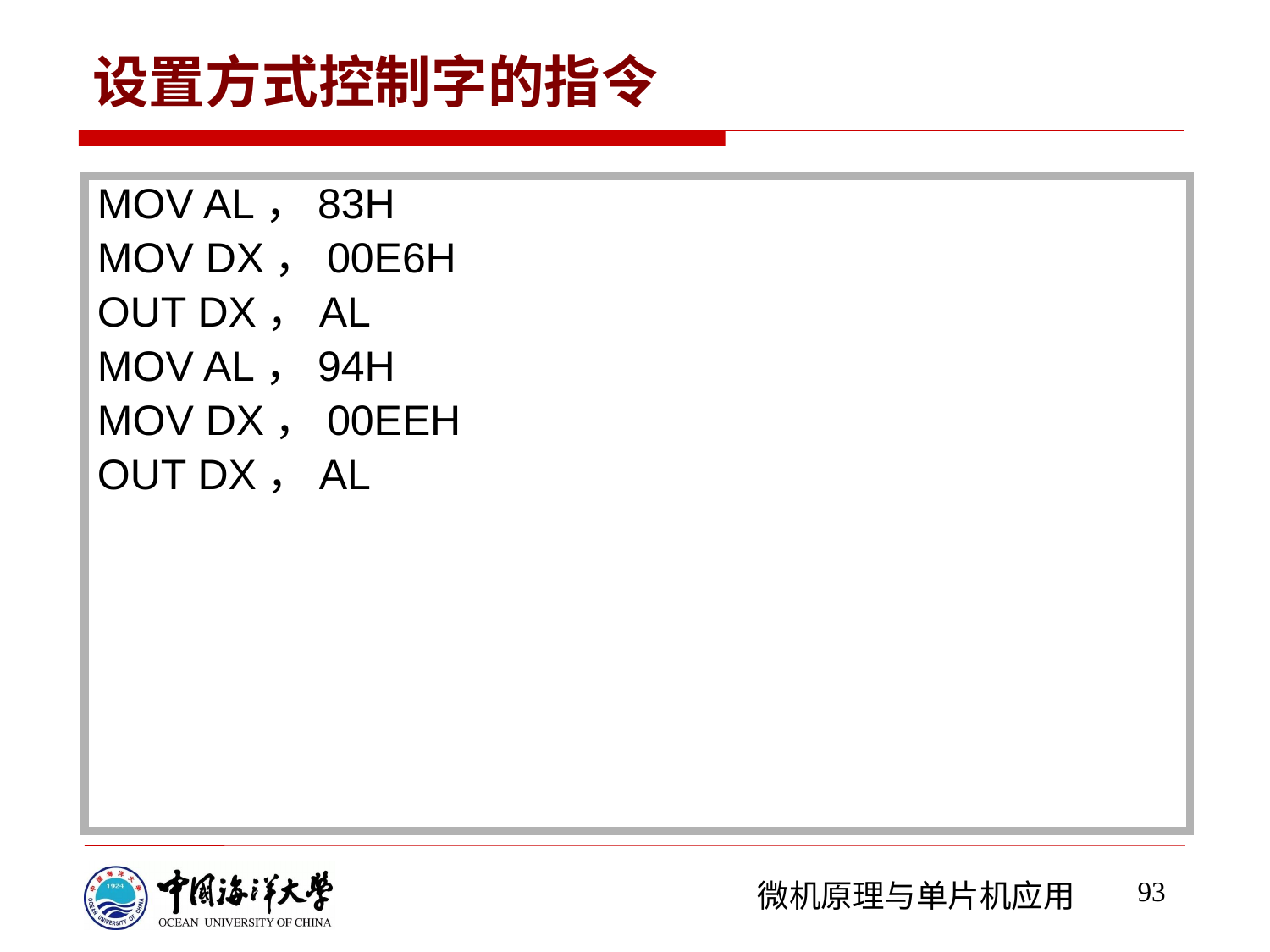

# 设置方式控制字的指令
MOV AL，83H
MOV DX，00E6H
OUT DX，AL
MOV AL，94H
MOV DX，00EEH
OUT DX，AL
93